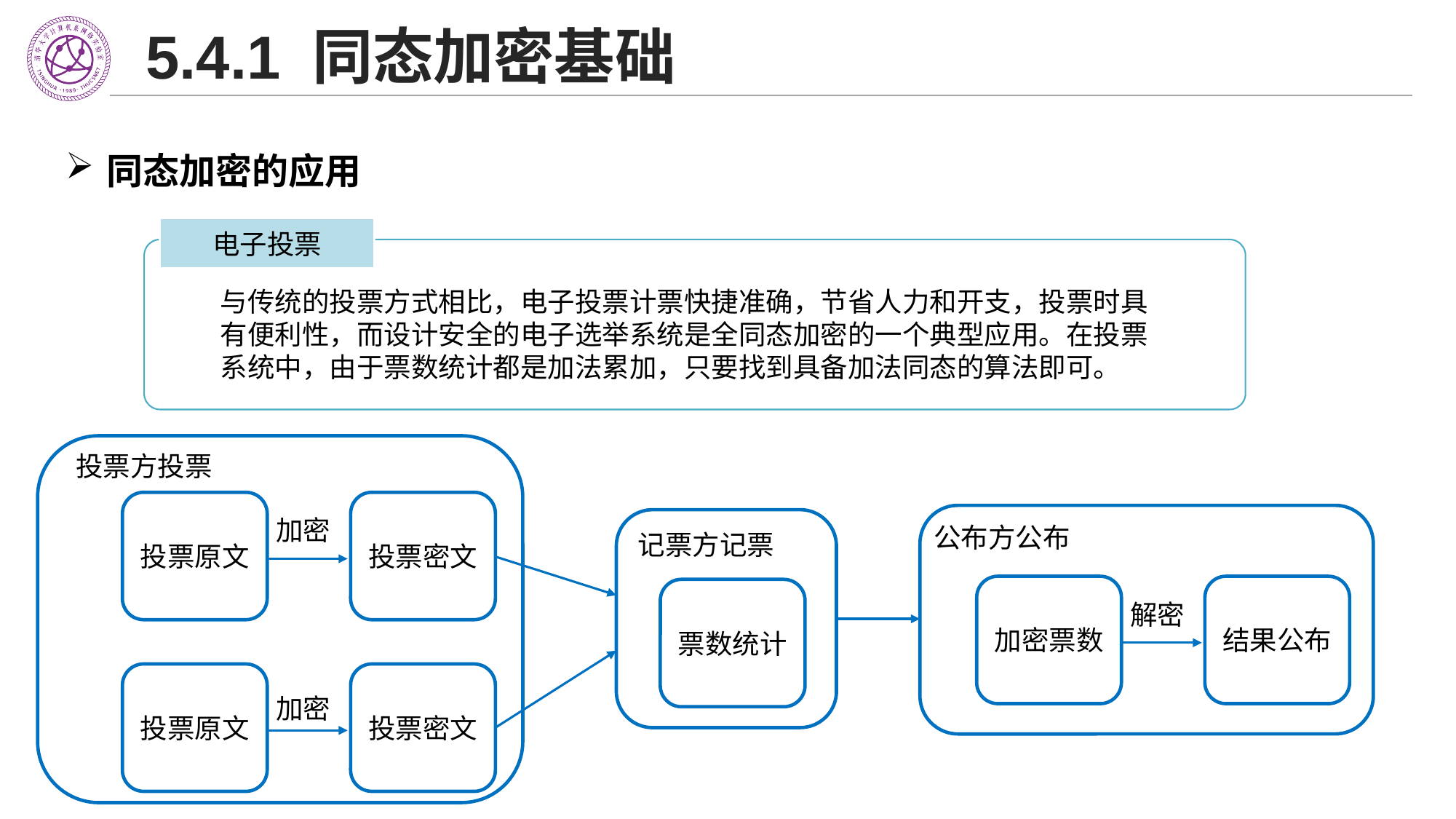

# 5.4.1 同态加密基础
同态加密的应用
电子投票

与传统的投票方式相比，电子投票计票快捷准确，节省人力和开支，投票时具有便利性，而设计安全的电子选举系统是全同态加密的一个典型应用。在投票系统中，由于票数统计都是加法累加，只要找到具备加法同态的算法即可。

投票方投票
投票原文
投票密文

加密

公布方公布
记票方记票
加密票数
结果公布
票数统计
解密
投票原文
投票密文
加密